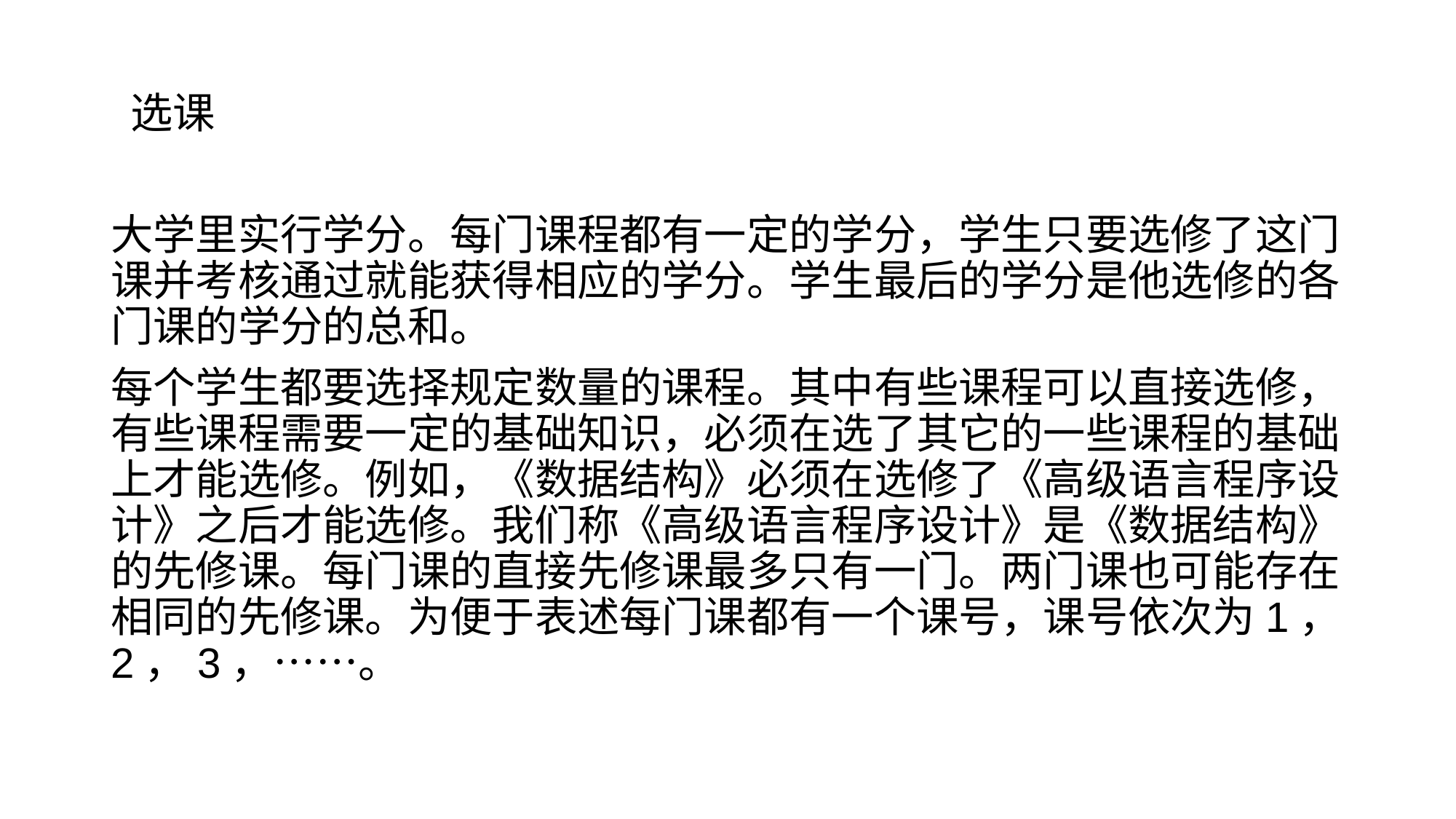

选课

大学里实行学分。每门课程都有一定的学分，学生只要选修了这门课并考核通过就能获得相应的学分。学生最后的学分是他选修的各门课的学分的总和。
每个学生都要选择规定数量的课程。其中有些课程可以直接选修，有些课程需要一定的基础知识，必须在选了其它的一些课程的基础上才能选修。例如，《数据结构》必须在选修了《高级语言程序设计》之后才能选修。我们称《高级语言程序设计》是《数据结构》的先修课。每门课的直接先修课最多只有一门。两门课也可能存在相同的先修课。为便于表述每门课都有一个课号，课号依次为1，2，3，……。